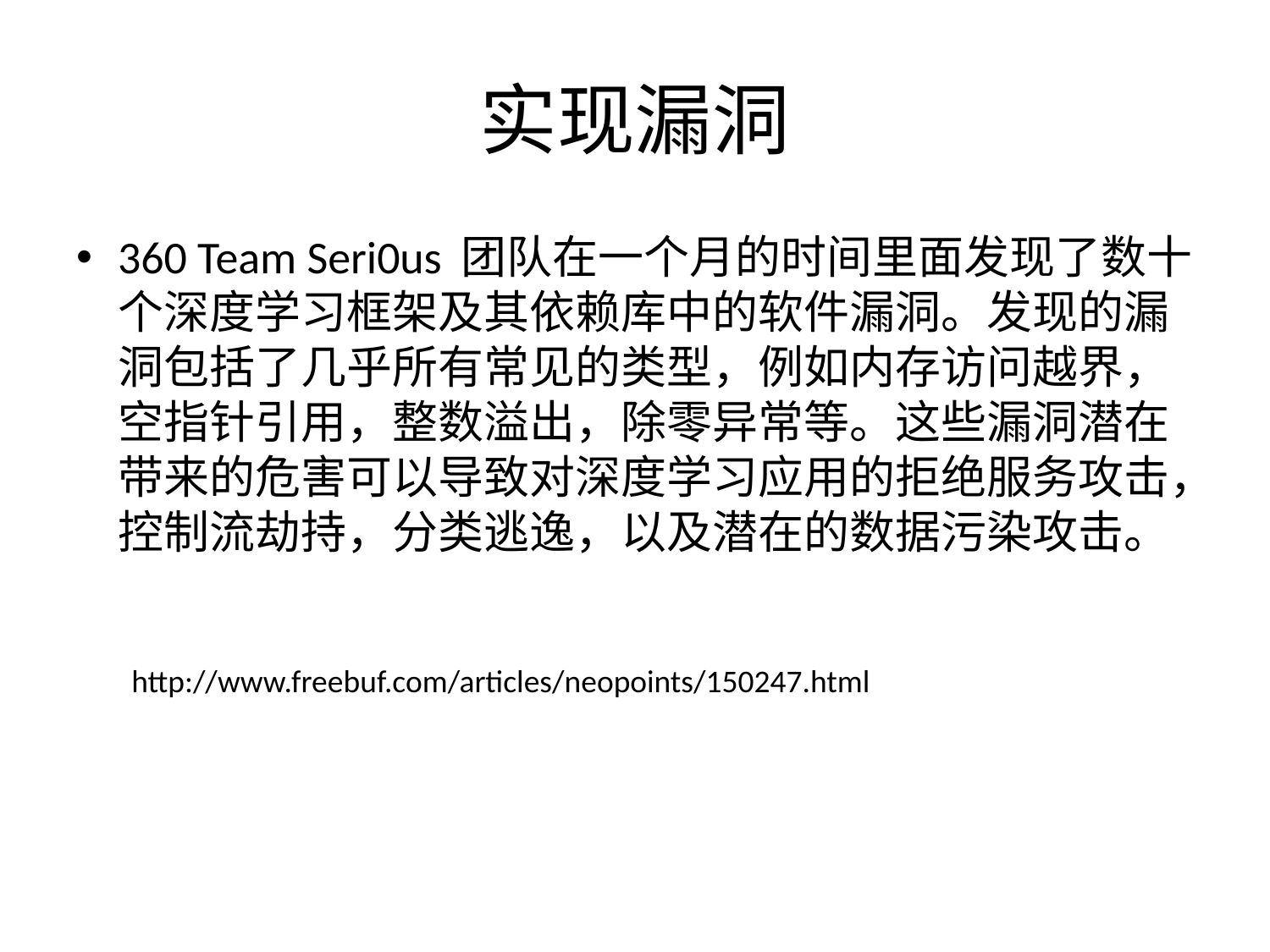

# 实现漏洞
360 Team Seri0us 团队在一个月的时间里面发现了数十个深度学习框架及其依赖库中的软件漏洞。发现的漏洞包括了几乎所有常见的类型，例如内存访问越界，空指针引用，整数溢出，除零异常等。这些漏洞潜在带来的危害可以导致对深度学习应用的拒绝服务攻击，控制流劫持，分类逃逸，以及潜在的数据污染攻击。
http://www.freebuf.com/articles/neopoints/150247.html